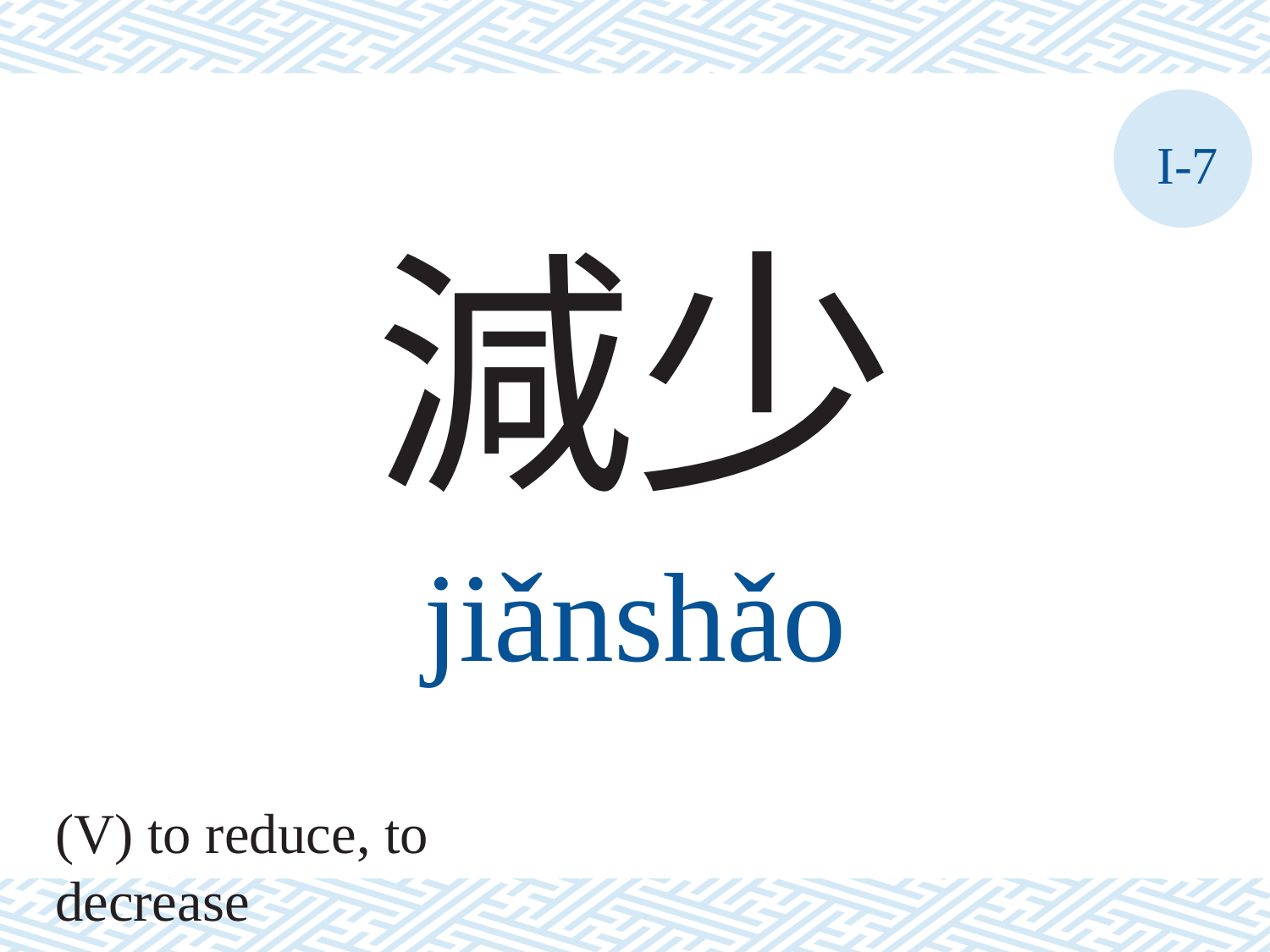

I-7
減少
jiǎnshǎo
(V) to reduce, to decrease